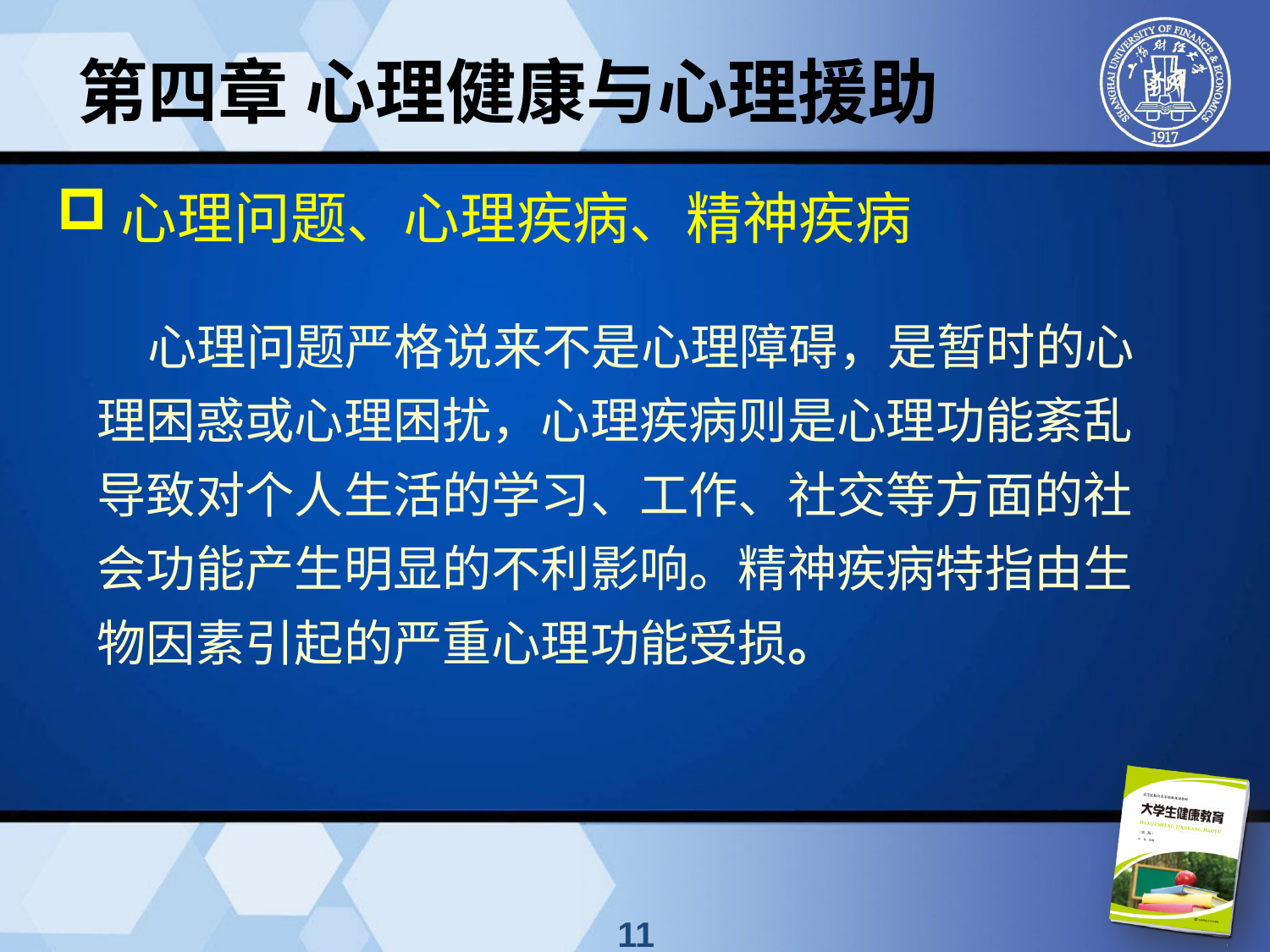

第四章 心理健康与心理援助
心理问题、心理疾病、精神疾病

       心理问题严格说来不是心理障碍，是暂时的心理困惑或心理困扰，心理疾病则是心理功能紊乱导致对个人生活的学习、工作、社交等方面的社会功能产生明显的不利影响。精神疾病特指由生物因素引起的严重心理功能受损。

11